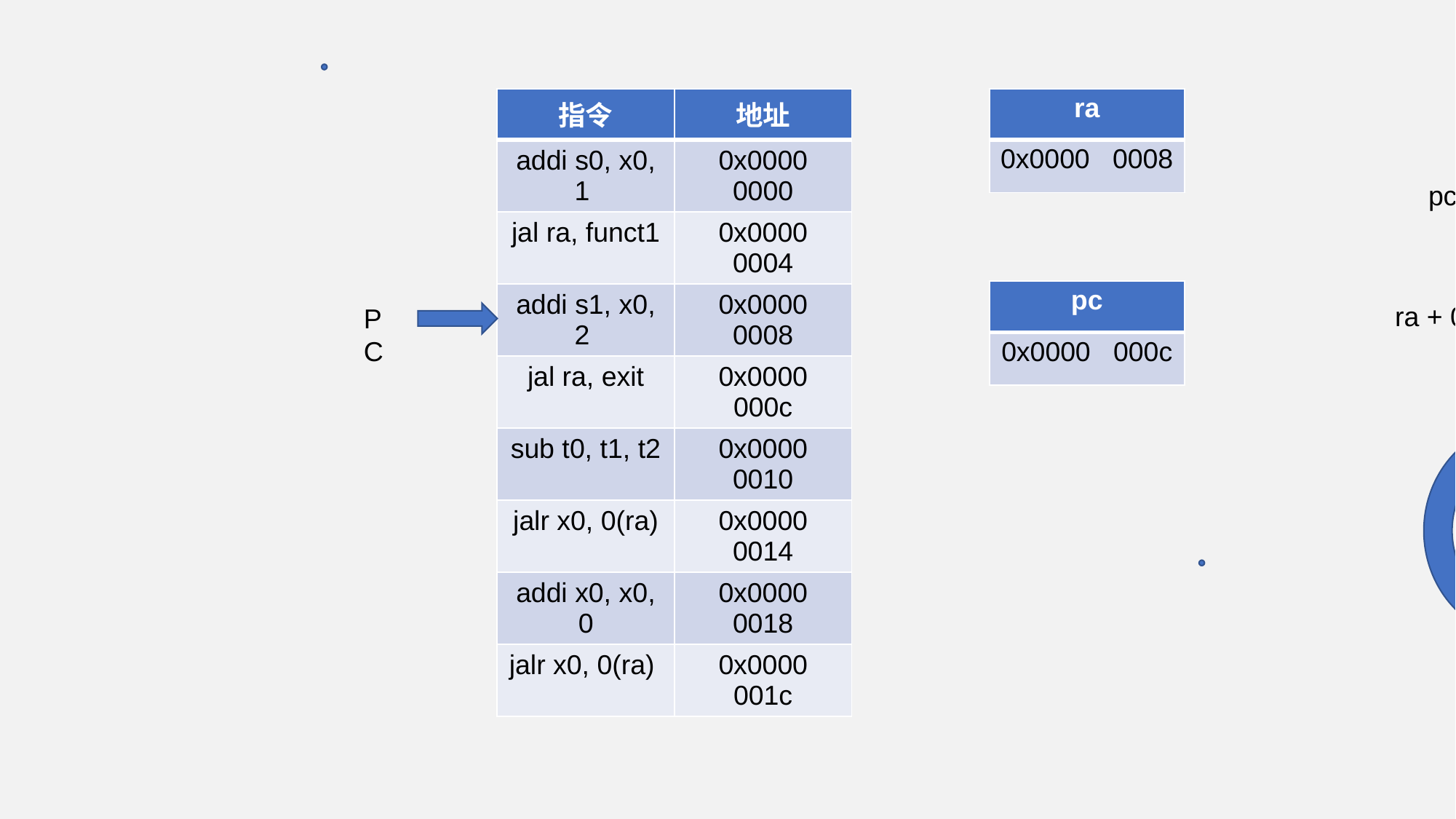

| 指令 | 地址 |
| --- | --- |
| addi s0, x0, 1 | 0x0000 0000 |
| jal ra, funct1 | 0x0000 0004 |
| addi s1, x0, 2 | 0x0000 0008 |
| jal ra, exit | 0x0000 000c |
| sub t0, t1, t2 | 0x0000 0010 |
| jalr x0, 0(ra) | 0x0000 0014 |
| addi x0, x0, 0 | 0x0000 0018 |
| jalr x0, 0(ra) | 0x0000 001c |
| ra |
| --- |
| 0x0000 0008 |
pc + 4

| pc |
| --- |
| 0x0000 000c |
ra + 0
PC